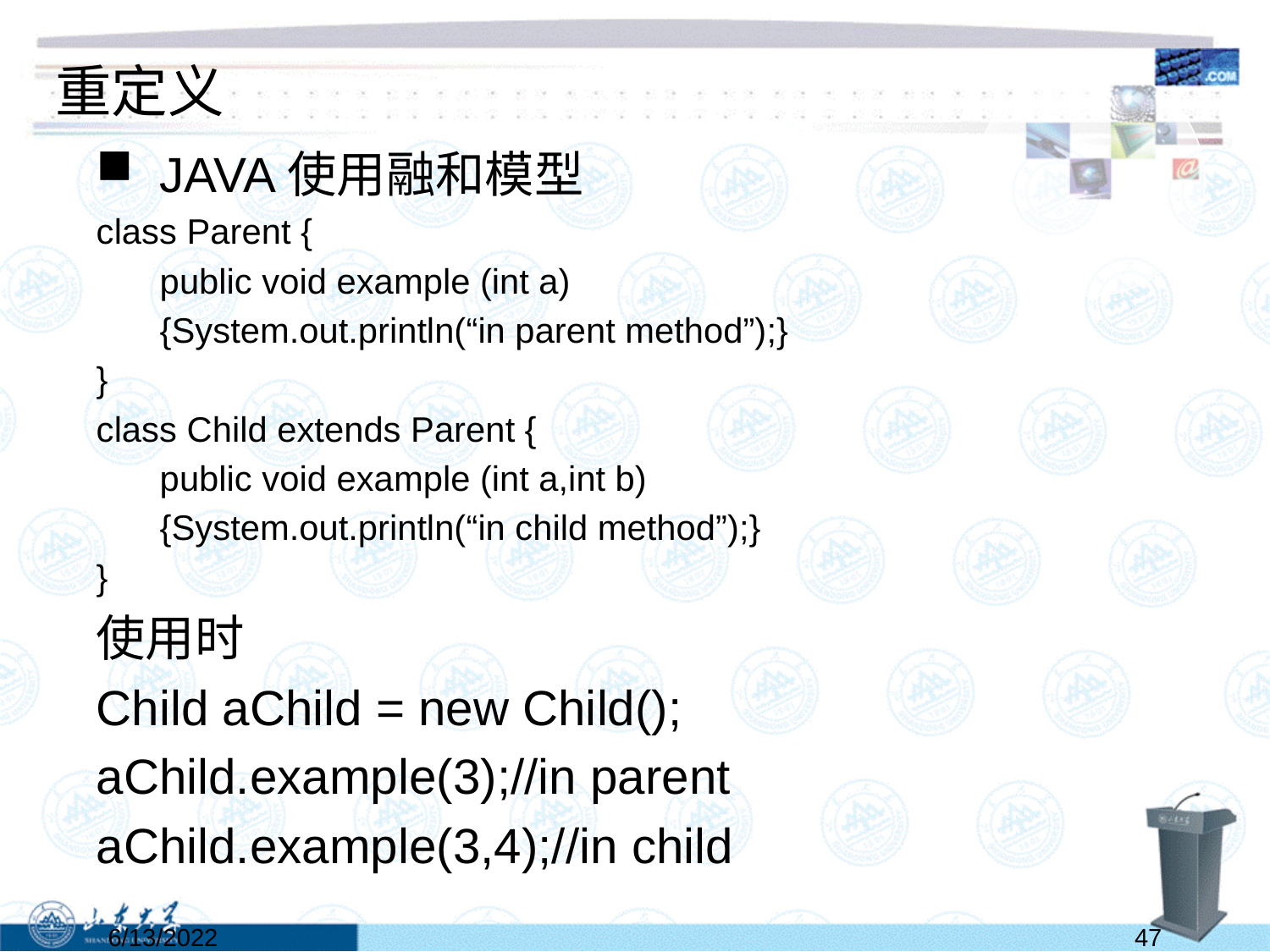

# 重定义
JAVA使用融和模型
class Parent {
	public void example (int a)
	{System.out.println(“in parent method”);}
}
class Child extends Parent {
	public void example (int a,int b)
	{System.out.println(“in child method”);}
}
使用时
Child aChild = new Child();
aChild.example(3);//in parent
aChild.example(3,4);//in child
6/13/2022
47